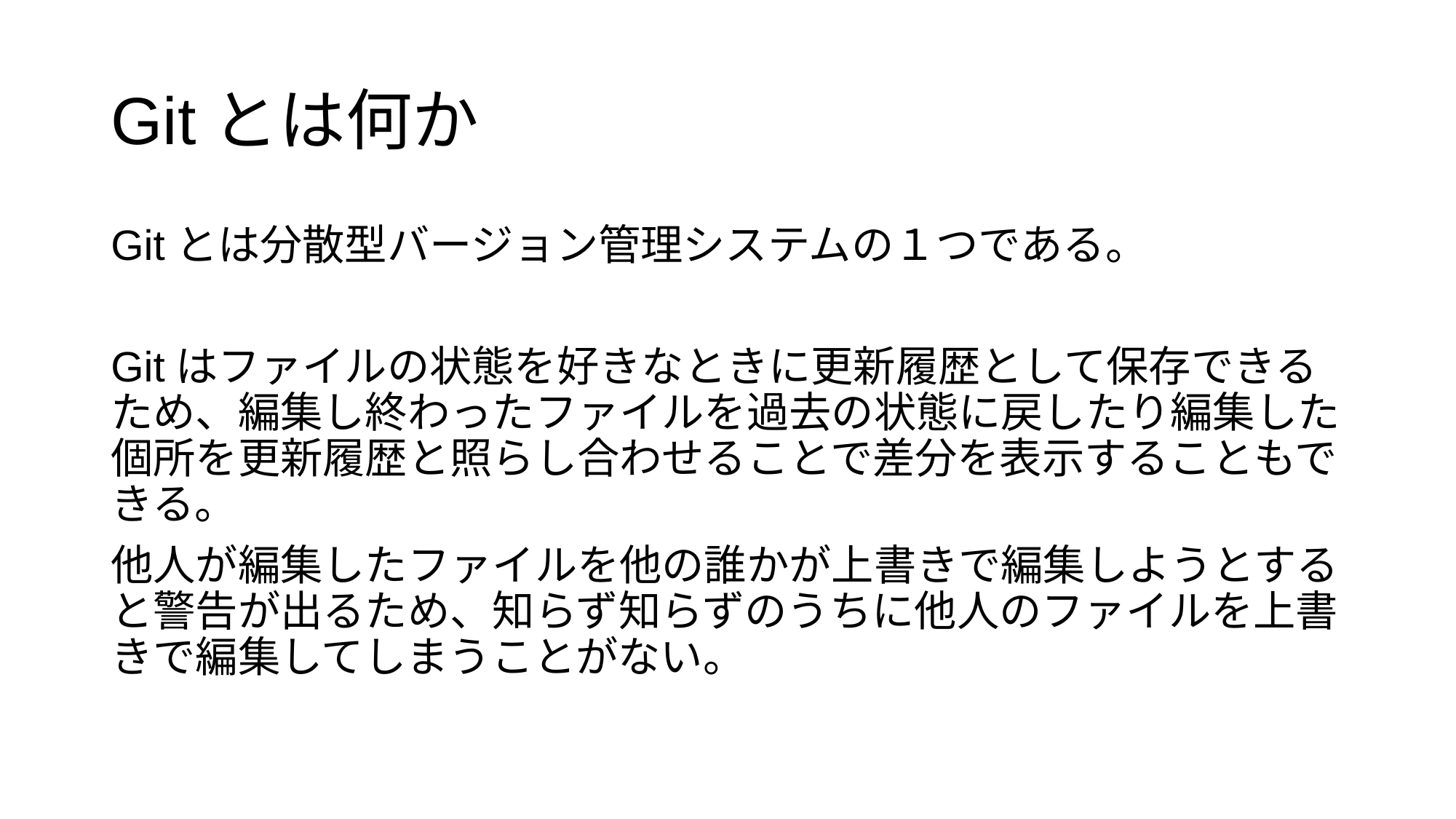

# Gitとは何か
Gitとは分散型バージョン管理システムの１つである。

Gitはファイルの状態を好きなときに更新履歴として保存できるため、編集し終わったファイルを過去の状態に戻したり編集した個所を更新履歴と照らし合わせることで差分を表示することもできる。
他人が編集したファイルを他の誰かが上書きで編集しようとすると警告が出るため、知らず知らずのうちに他人のファイルを上書きで編集してしまうことがない。